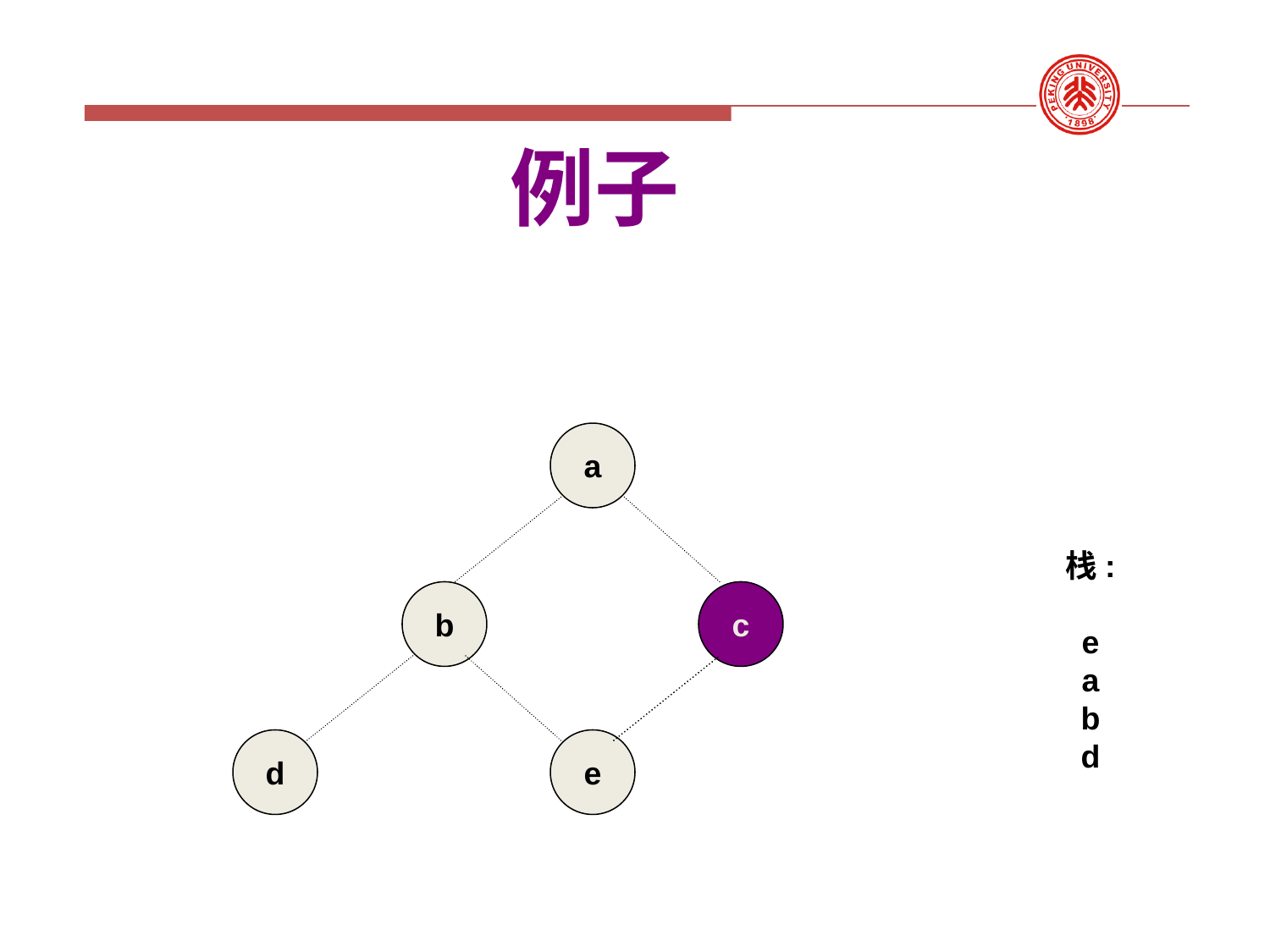

例子
a

栈:

e
a
b
d

b
c

d
e